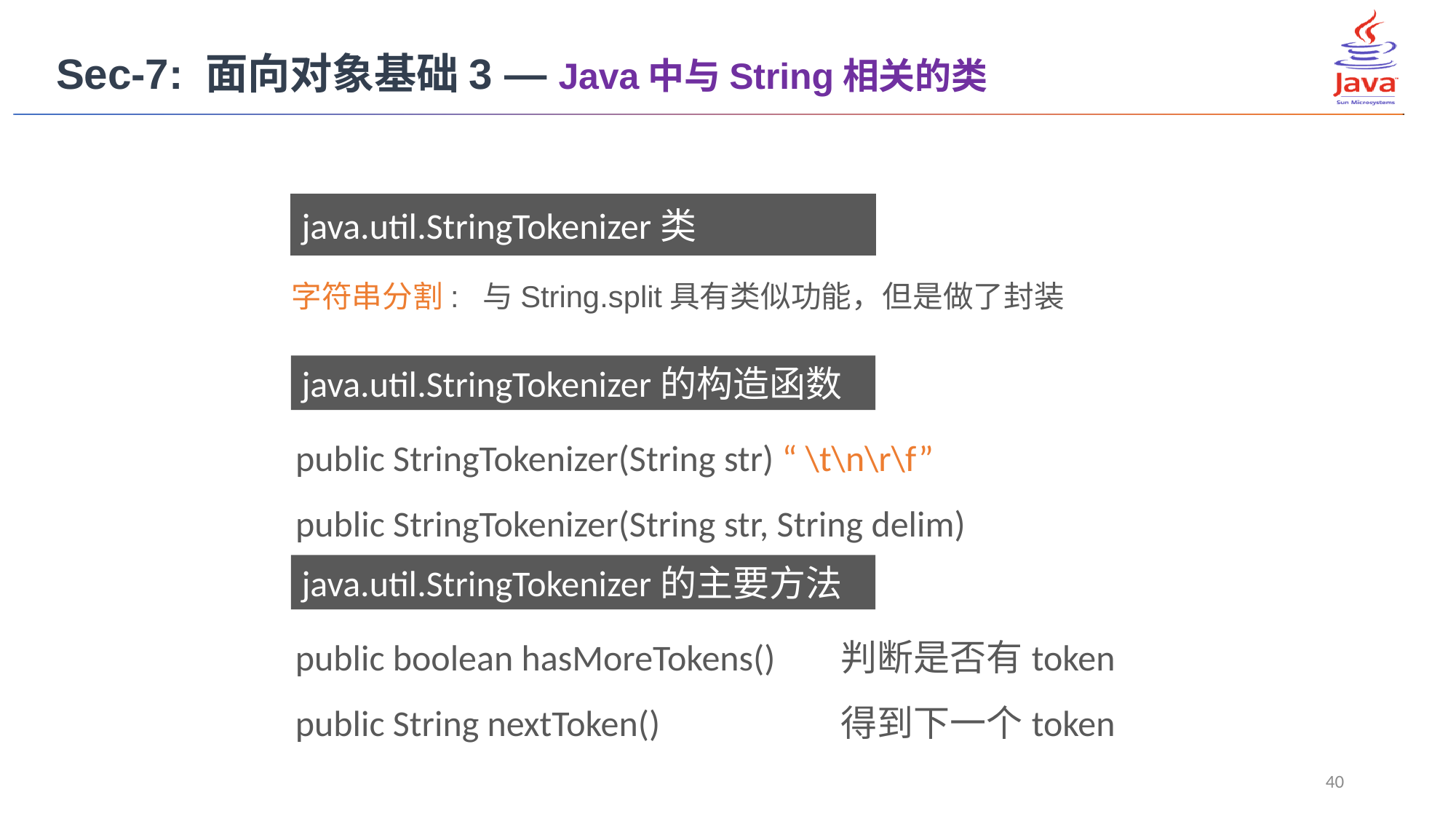

Sec-7: 面向对象基础3 — Java中与String相关的类
java.util.StringTokenizer类
字符串分割:  与String.split具有类似功能，但是做了封装
java.util.StringTokenizer的构造函数
public StringTokenizer(String str) “ \t\n\r\f”
public StringTokenizer(String str, String delim)
java.util.StringTokenizer的主要方法
public boolean hasMoreTokens() 	判断是否有token
public String nextToken()           	得到下一个token
40